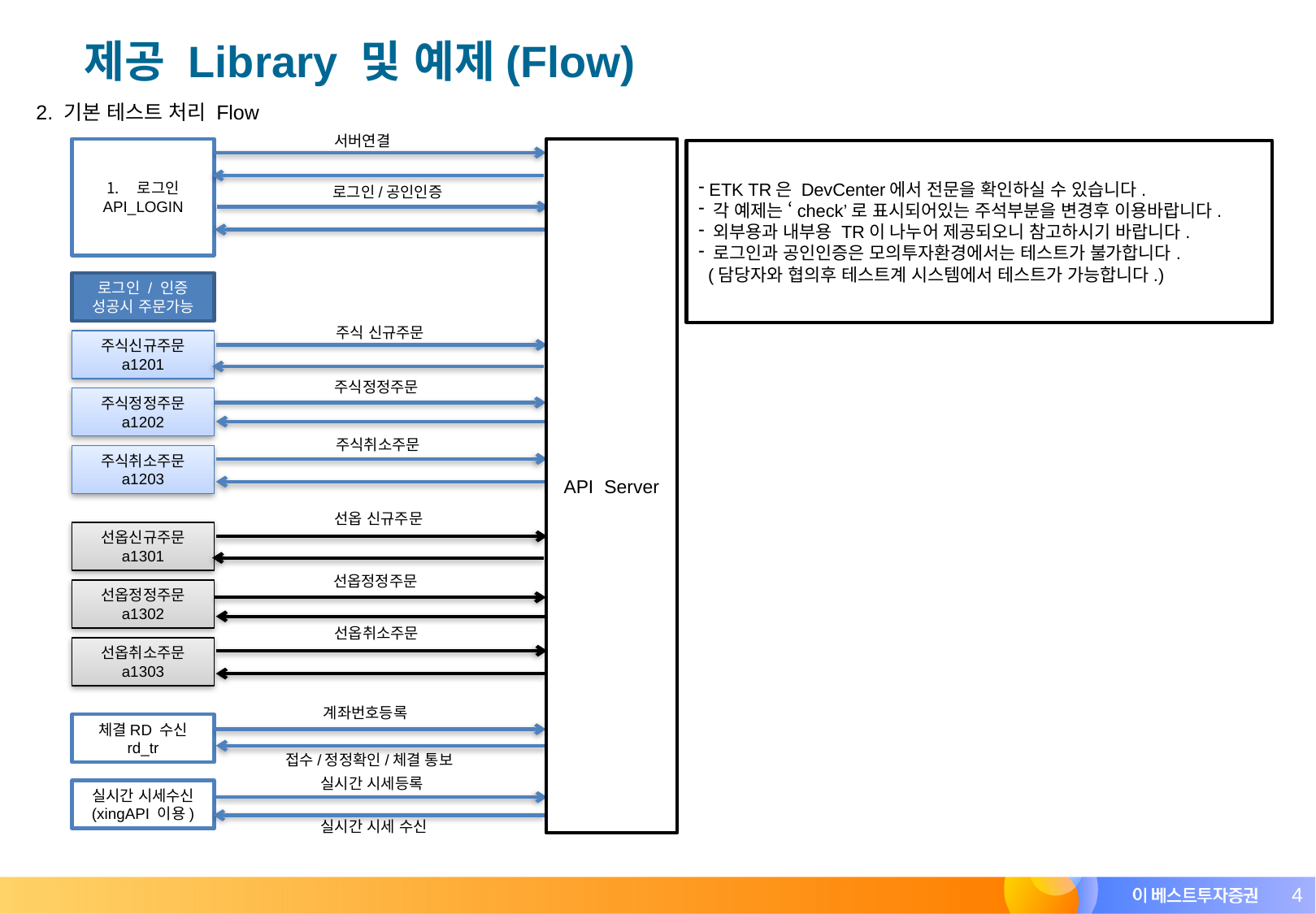

# 제공 Library 및 예제(Flow)
2. 기본 테스트 처리 Flow
서버연결
API  Server
로그인
API_LOGIN
 ETK TR은 DevCenter에서 전문을 확인하실 수 있습니다.
 각 예제는 ‘check’로 표시되어있는 주석부분을 변경후 이용바랍니다.
 외부용과 내부용 TR이 나누어 제공되오니 참고하시기 바랍니다.
 로그인과 공인인증은 모의투자환경에서는 테스트가 불가합니다.
  (담당자와 협의후 테스트계 시스템에서 테스트가 가능합니다.)
로그인/공인인증
로그인 / 인증
성공시 주문가능
주식 신규주문
주식신규주문
a1201
주식정정주문
주식정정주문
a1202
주식취소주문
주식취소주문
a1203
선옵 신규주문
선옵신규주문
a1301
선옵정정주문
선옵정정주문
a1302
선옵취소주문
선옵취소주문
a1303
계좌번호등록
체결RD 수신
rd_tr
접수/정정확인/체결 통보
실시간 시세등록
실시간 시세수신
(xingAPI 이용)
실시간 시세 수신
4